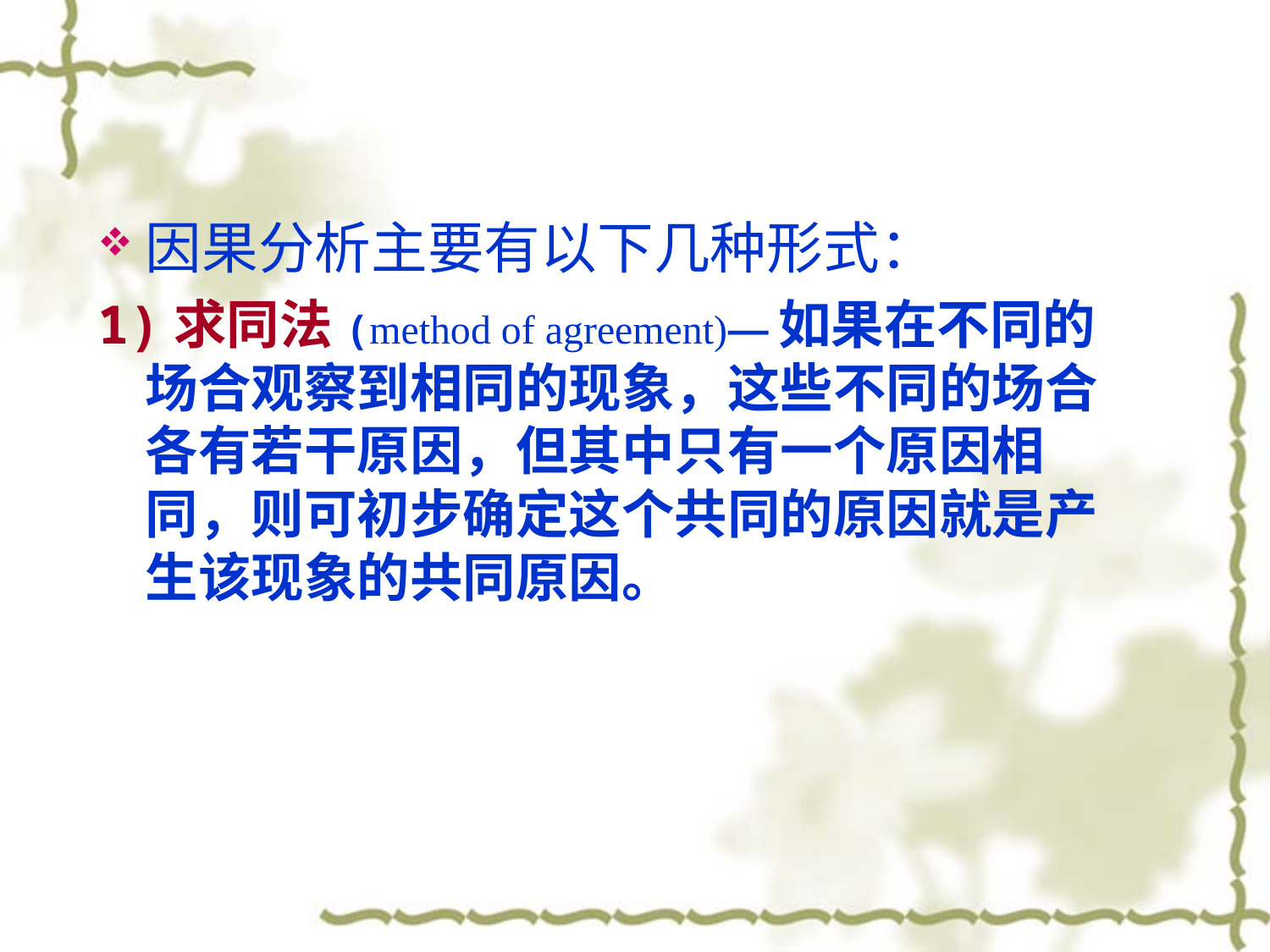

因果分析主要有以下几种形式：
1)求同法(method of agreement)—如果在不同的场合观察到相同的现象，这些不同的场合各有若干原因，但其中只有一个原因相同，则可初步确定这个共同的原因就是产生该现象的共同原因。